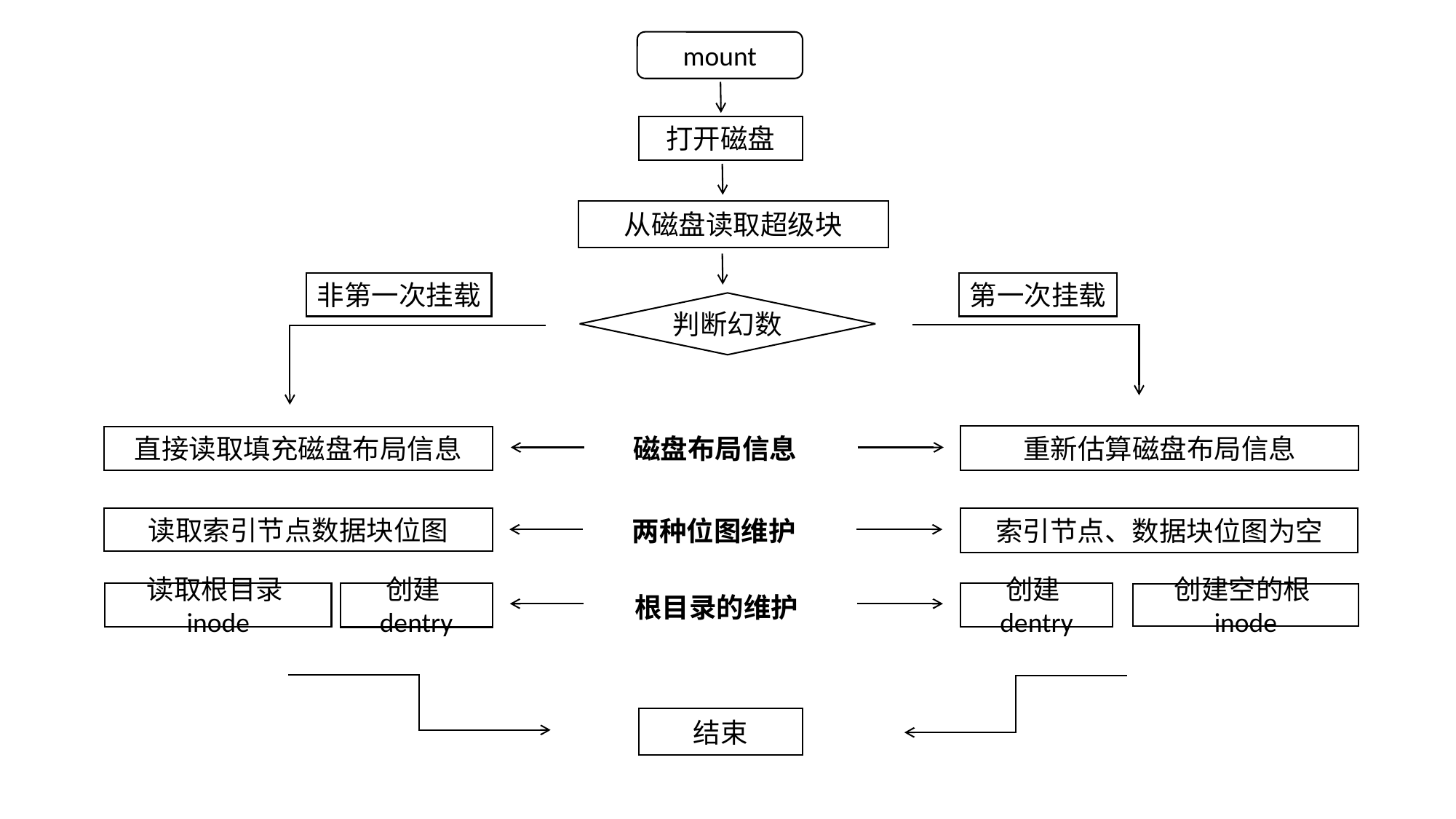

mount
打开磁盘
从磁盘读取超级块
非第一次挂载
第一次挂载
判断幻数
重新估算磁盘布局信息
直接读取填充磁盘布局信息
磁盘布局信息
两种位图维护
索引节点、数据块位图为空
读取索引节点数据块位图
读取根目录inode
创建dentry
创建dentry
创建空的根inode
根目录的维护
结束